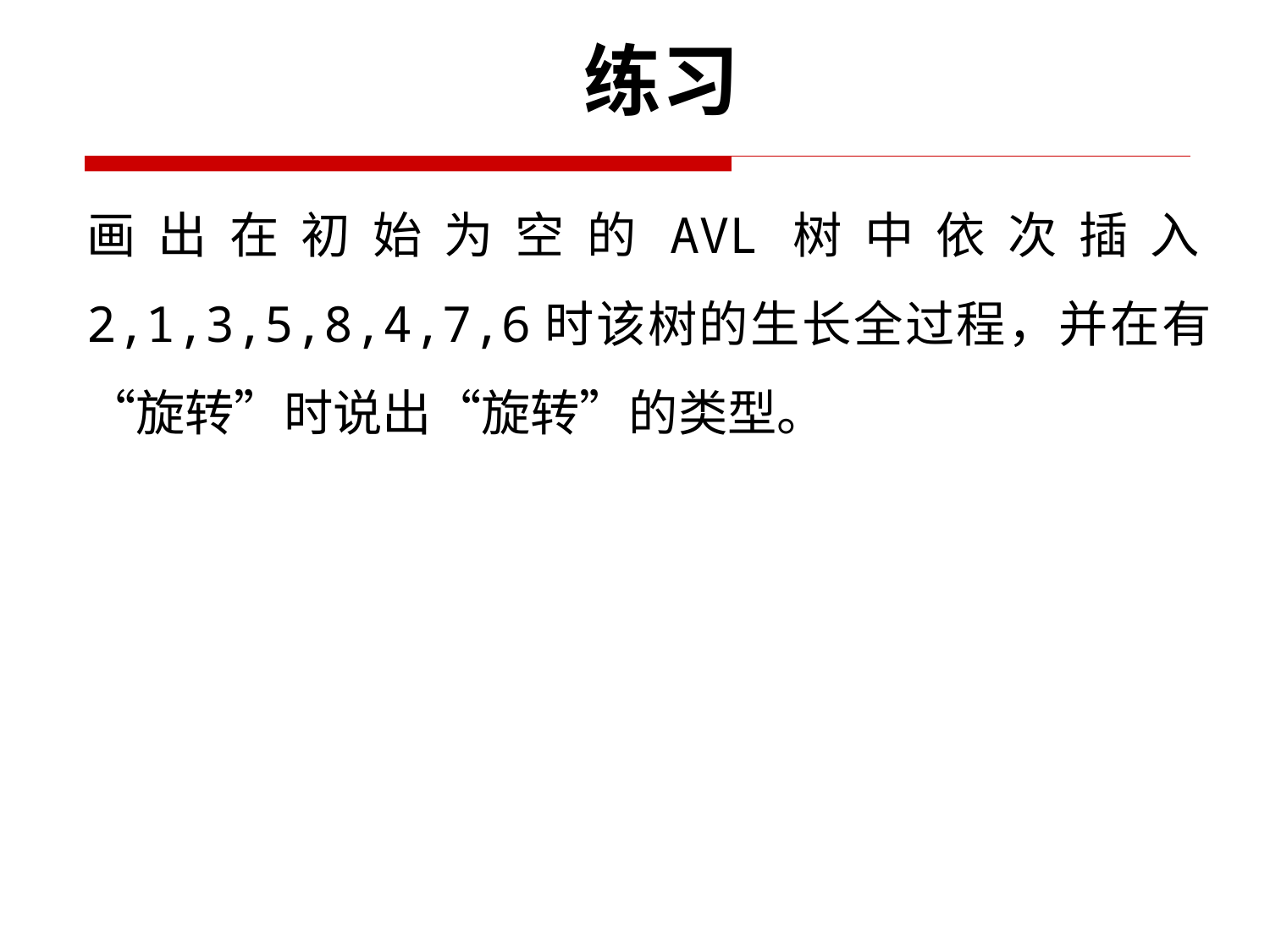

练习
画出在初始为空的AVL树中依次插入2,1,3,5,8,4,7,6时该树的生长全过程，并在有“旋转”时说出“旋转”的类型。